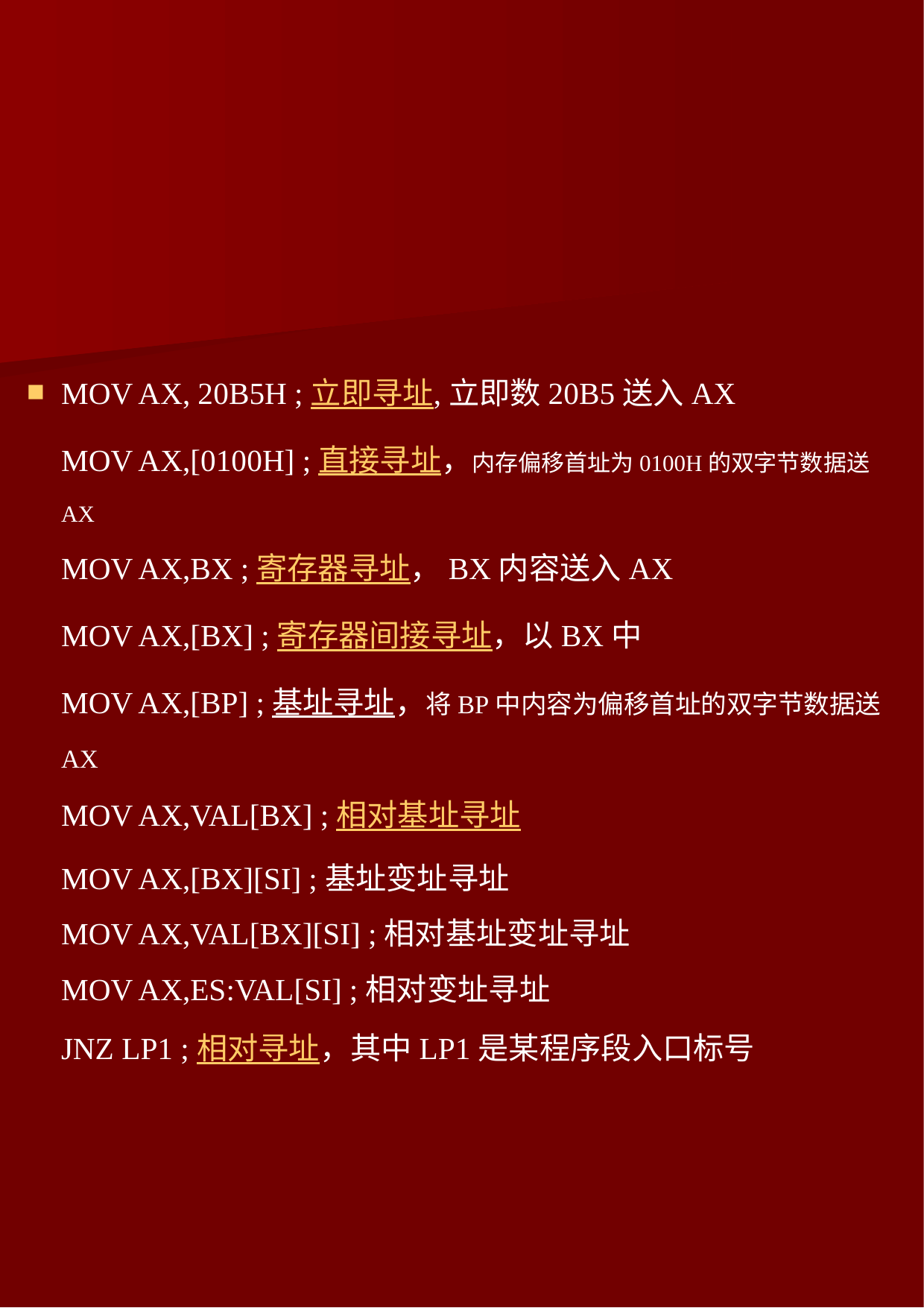

MOV AX, 20B5H ;立即寻址,立即数20B5送入AX
MOV AX,[0100H] ;直接寻址，内存偏移首址为0100H的双字节数据送AX
MOV AX,BX ;寄存器寻址，BX内容送入AX
MOV AX,[BX] ;寄存器间接寻址，以BX中
MOV AX,[BP] ;基址寻址，将BP中内容为偏移首址的双字节数据送AX
MOV AX,VAL[BX] ;相对基址寻址
MOV AX,[BX][SI] ;基址变址寻址
MOV AX,VAL[BX][SI] ;相对基址变址寻址
MOV AX,ES:VAL[SI] ;相对变址寻址
JNZ LP1 ;相对寻址，其中LP1是某程序段入口标号